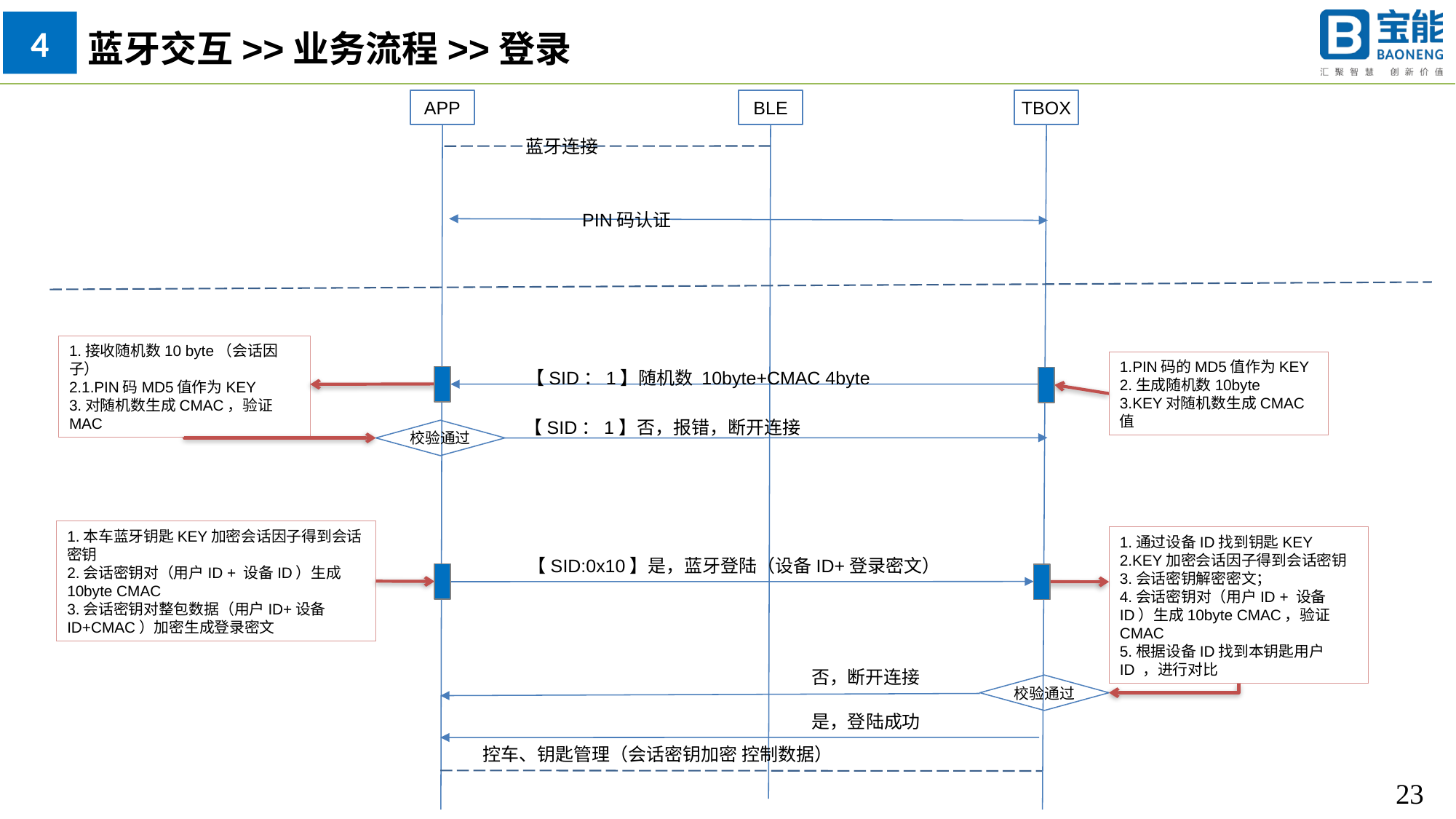

4
蓝牙交互>>业务流程>>登录
APP
BLE
TBOX
蓝牙连接
PIN码认证
1.接收随机数10 byte（会话因子）
2.1.PIN码MD5值作为KEY
3.对随机数生成CMAC，验证MAC
1.PIN码的MD5值作为KEY
2.生成随机数10byte
3.KEY对随机数生成CMAC值
【SID：1】随机数 10byte+CMAC 4byte

【SID：1】否，报错，断开连接
校验通过
1.本车蓝牙钥匙KEY加密会话因子得到会话密钥
2.会话密钥对（用户ID + 设备ID）生成10byte CMAC
3.会话密钥对整包数据（用户ID+设备ID+CMAC）加密生成登录密文
1.通过设备ID找到钥匙KEY
2.KEY加密会话因子得到会话密钥
3.会话密钥解密密文；
4.会话密钥对（用户ID + 设备ID）生成10byte CMAC，验证CMAC
5.根据设备ID找到本钥匙用户ID ，进行对比
【SID:0x10】是，蓝牙登陆（设备ID+登录密文）

否，断开连接
校验通过
是，登陆成功
控车、钥匙管理（会话密钥加密 控制数据）